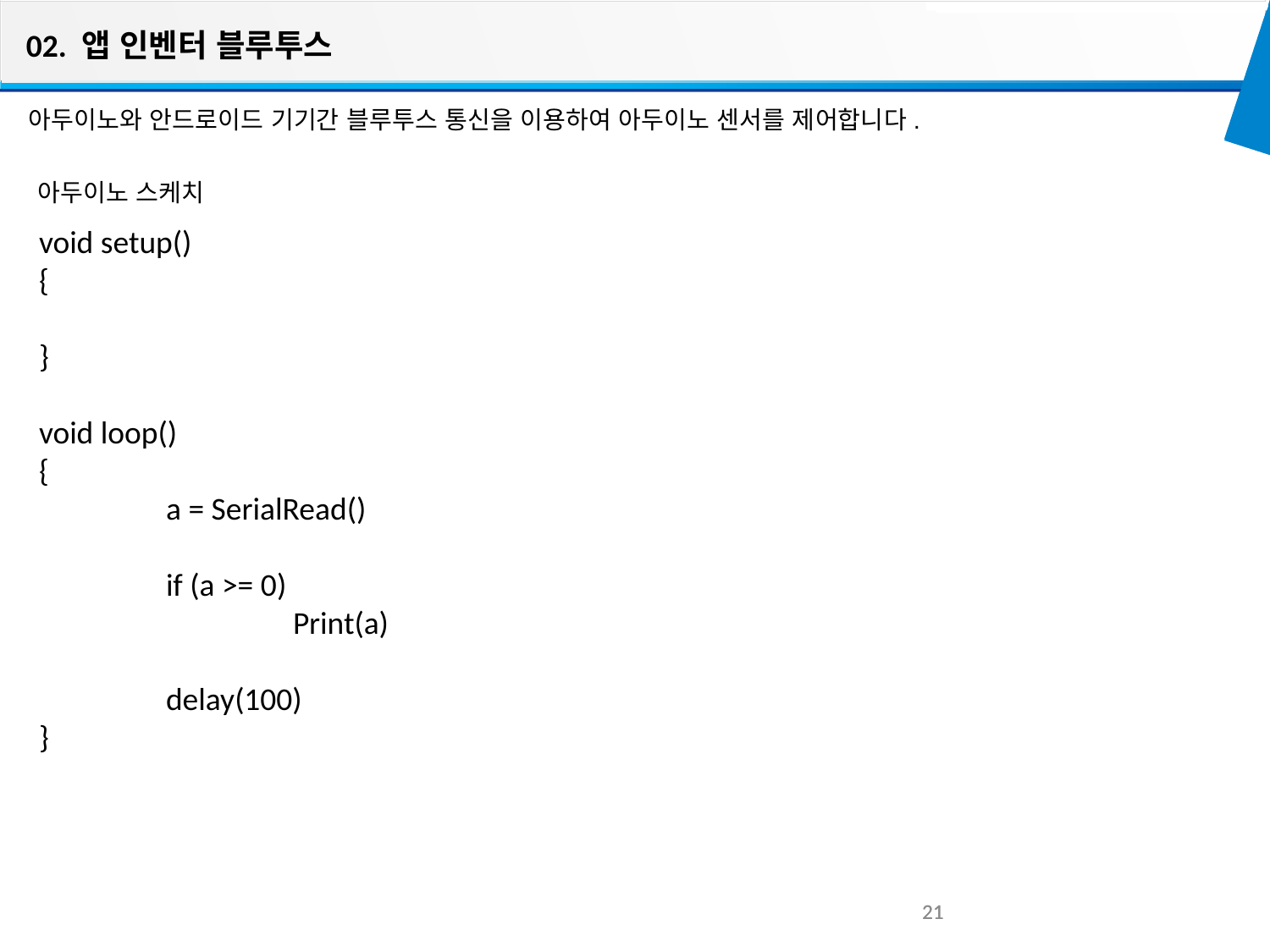

02. 앱 인벤터 블루투스

아두이노와 안드로이드 기기간 블루투스 통신을 이용하여 아두이노 센서를 제어합니다.
아두이노 스케치
void setup()
{

}

void loop()
{
	a = SerialRead()

	if (a >= 0)
		Print(a)

	delay(100)
}
21
21